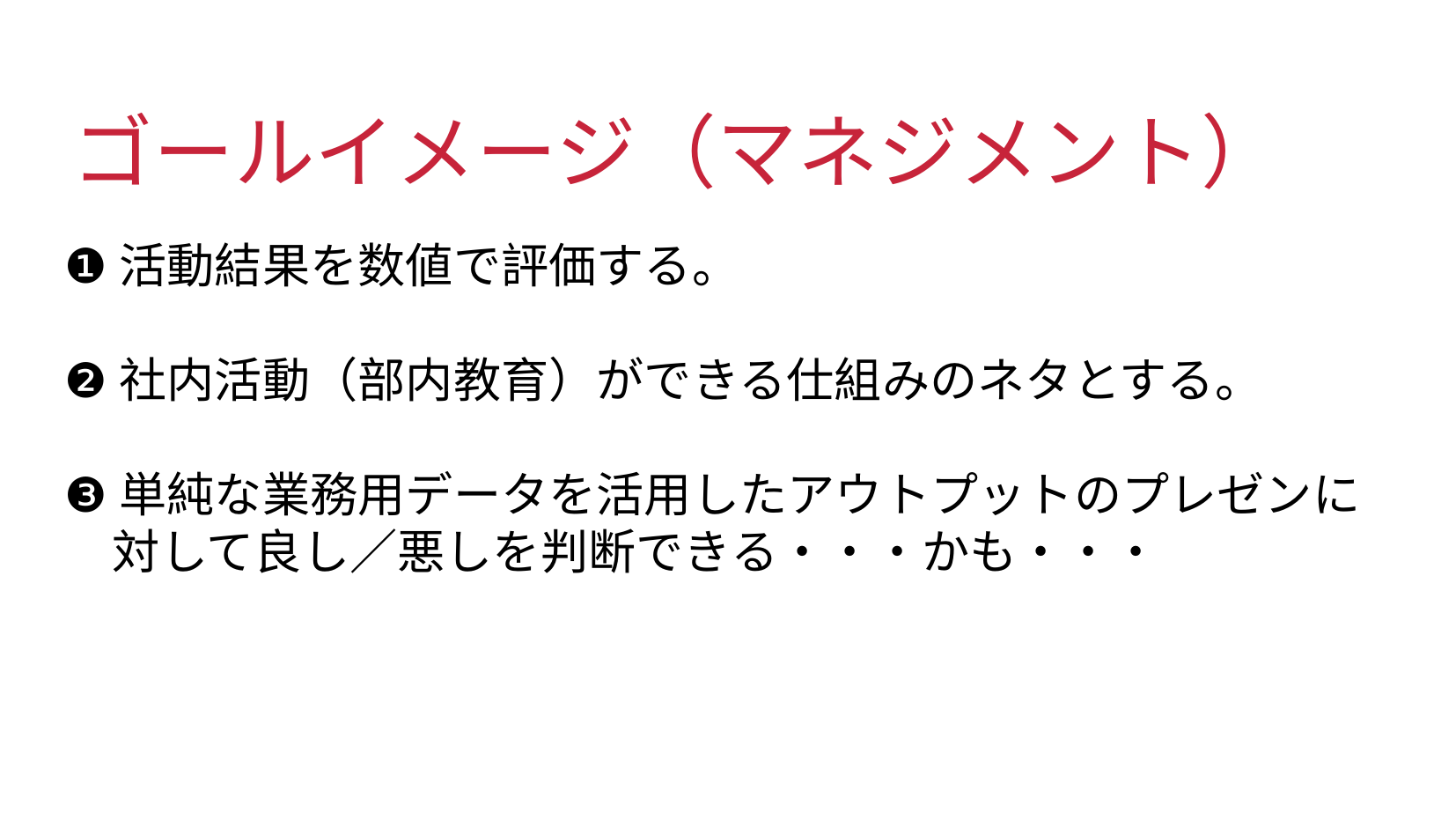

ゴールイメージ（マネジメント）
❶活動結果を数値で評価する。

❷社内活動（部内教育）ができる仕組みのネタとする。

❸単純な業務用データを活用したアウトプットのプレゼンに
　対して良し／悪しを判断できる・・・かも・・・